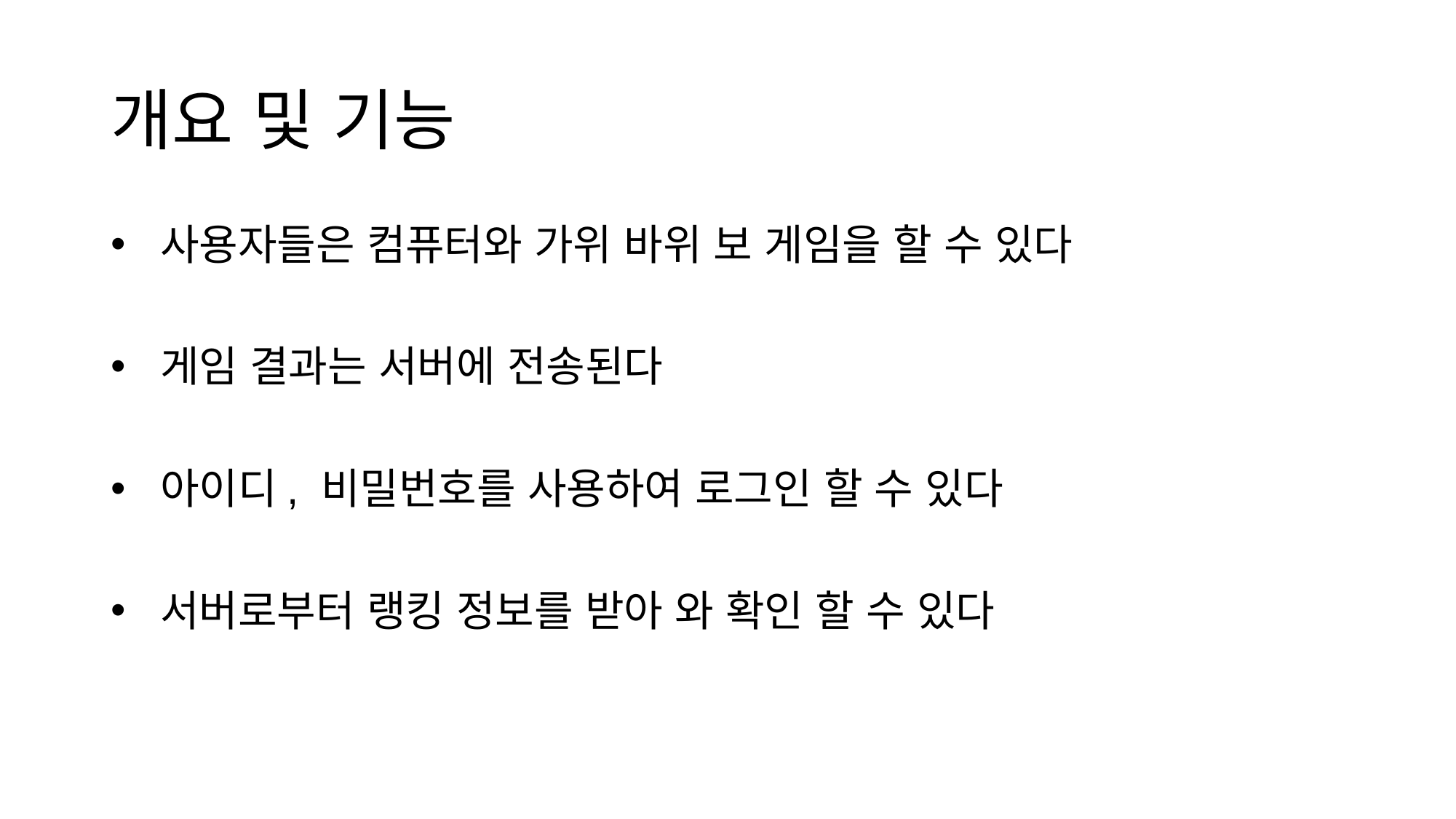

# 개요 및 기능
 사용자들은 컴퓨터와 가위 바위 보 게임을 할 수 있다

 게임 결과는 서버에 전송된다

 아이디, 비밀번호를 사용하여 로그인 할 수 있다

 서버로부터 랭킹 정보를 받아 와 확인 할 수 있다